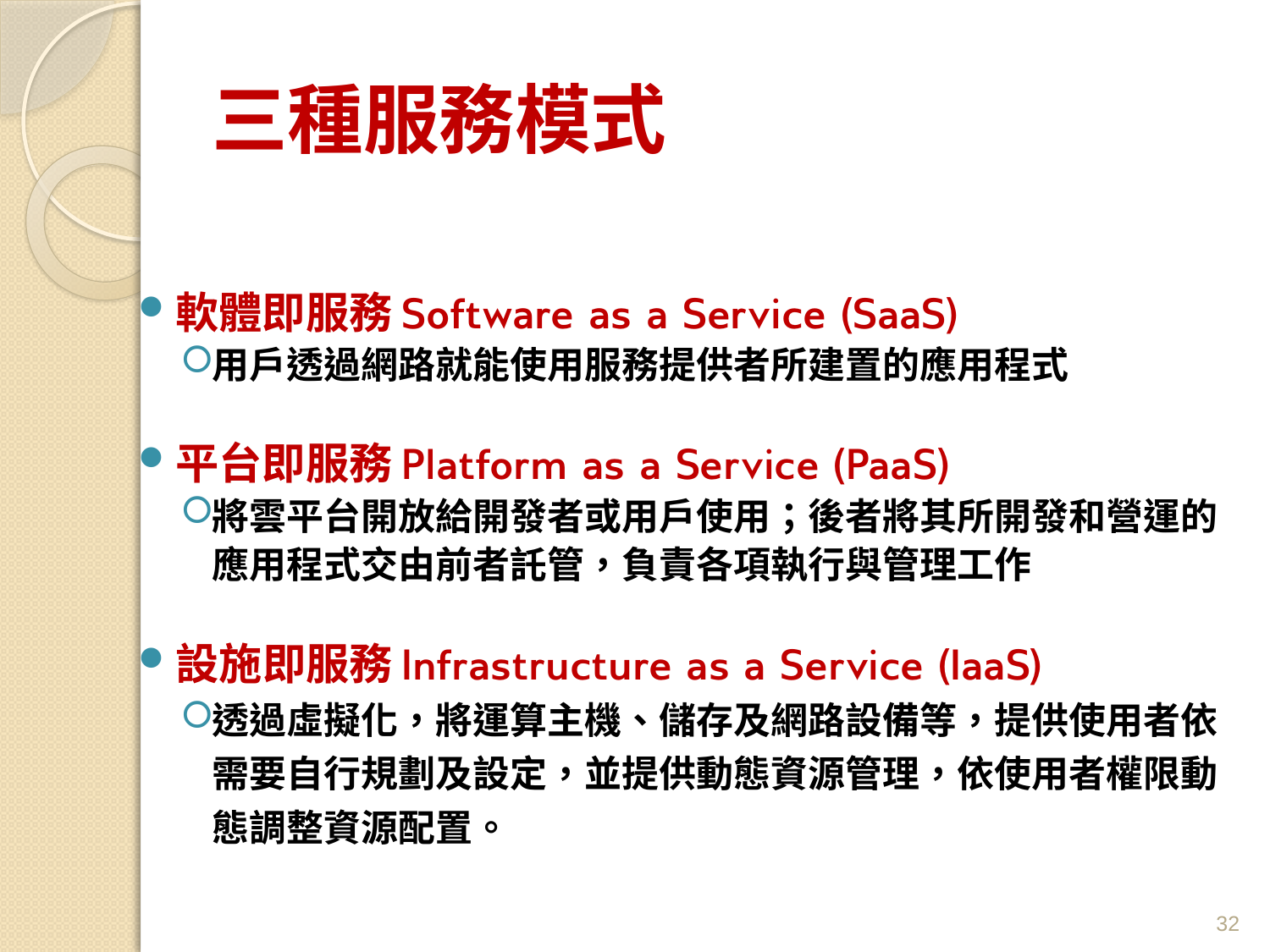

# 三種服務模式

軟體即服務Software as a Service (SaaS)
用戶透過網路就能使用服務提供者所建置的應用程式

平台即服務Platform as a Service (PaaS)
將雲平台開放給開發者或用戶使用；後者將其所開發和營運的應用程式交由前者託管，負責各項執行與管理工作

設施即服務Infrastructure as a Service (IaaS)
透過虛擬化，將運算主機、儲存及網路設備等，提供使用者依需要自行規劃及設定，並提供動態資源管理，依使用者權限動態調整資源配置。
32